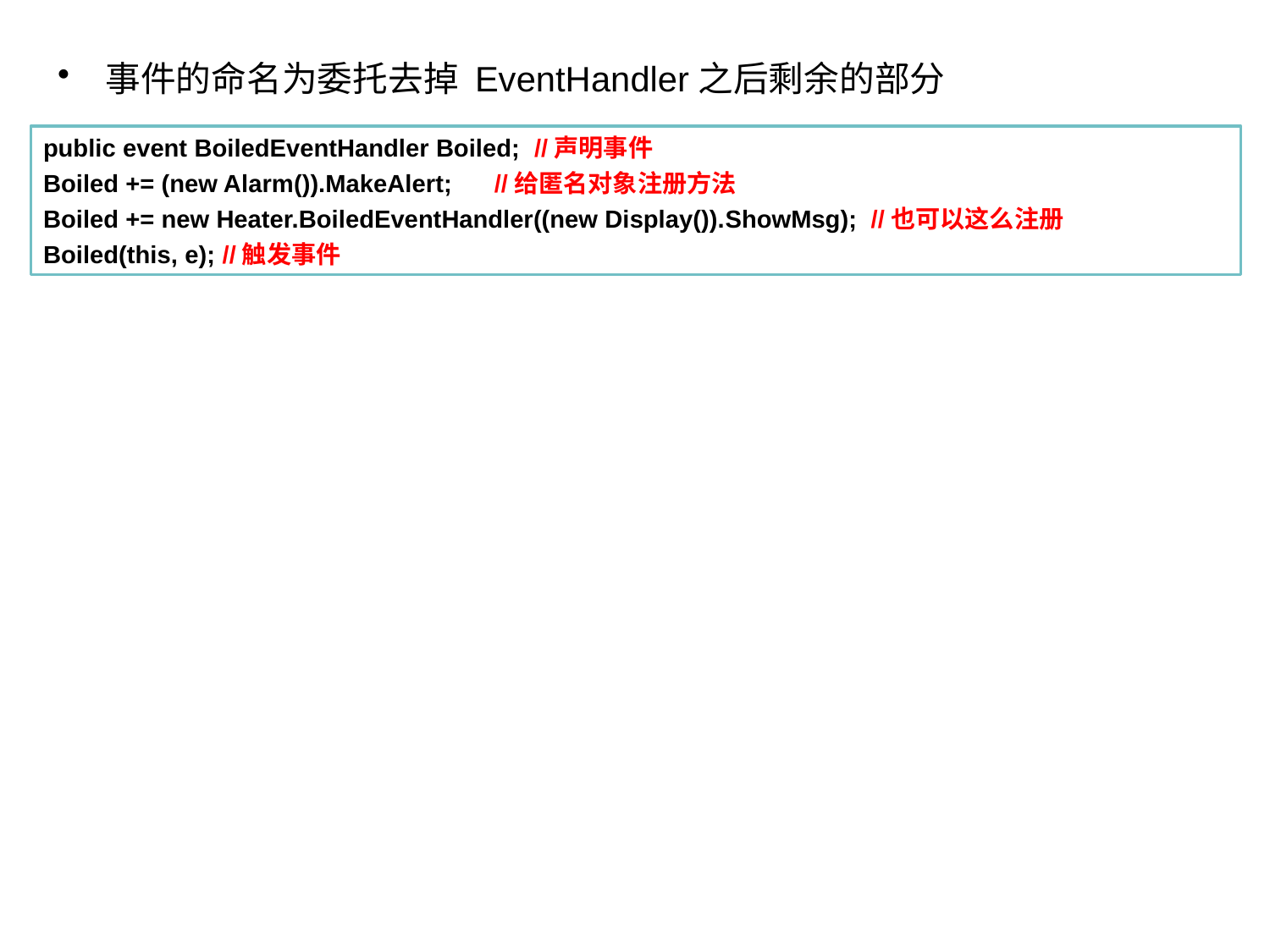

事件的命名为委托去掉 EventHandler之后剩余的部分
public event BoiledEventHandler Boiled;  //声明事件
Boiled += (new Alarm()).MakeAlert;      //给匿名对象注册方法
Boiled += new Heater.BoiledEventHandler((new Display()).ShowMsg);  //也可以这么注册
Boiled(this, e); //触发事件